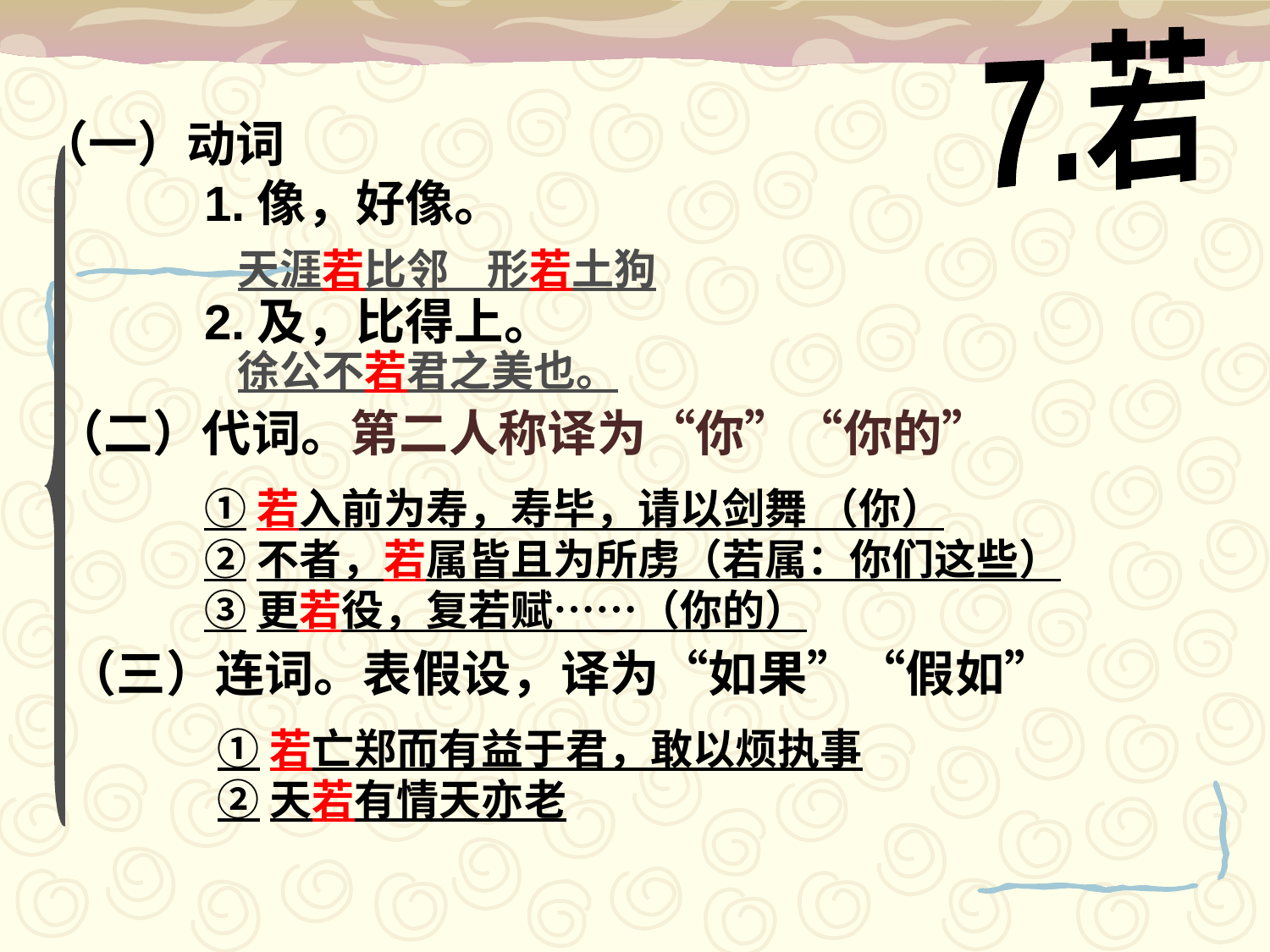

7.若
（一）动词
            1.像，好像。

            2.及，比得上。

天涯若比邻    形若土狗

徐公不若君之美也。
（二）代词。第二人称译为“你”“你的”
①若入前为寿，寿毕，请以剑舞 （你）
②不者，若属皆且为所虏（若属：你们这些）
③更若役，复若赋……（你的）
（三）连词。表假设，译为“如果”“假如”
①若亡郑而有益于君，敢以烦执事
②天若有情天亦老